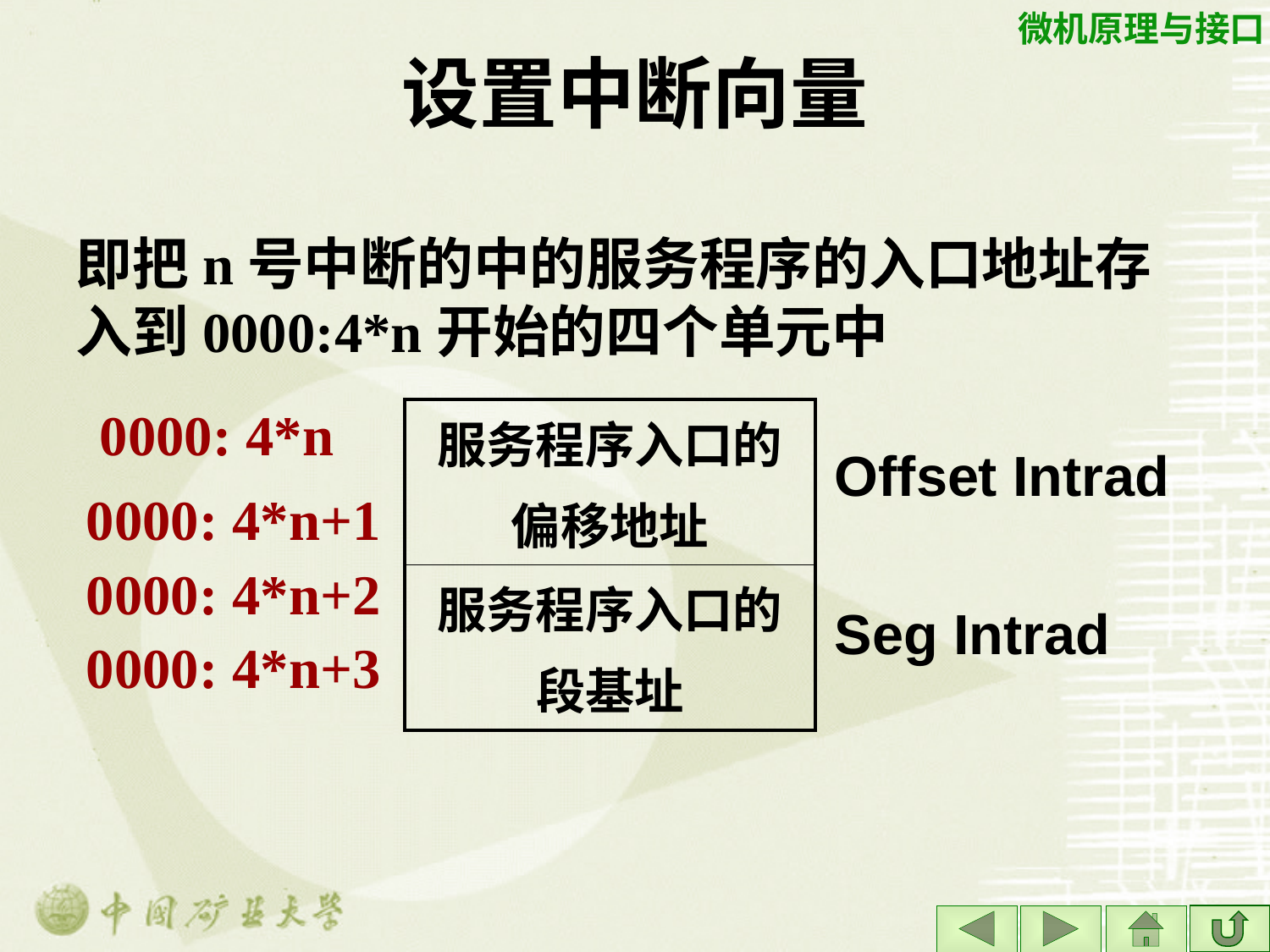

# 设置中断向量
即把n号中断的中的服务程序的入口地址存入到0000:4*n开始的四个单元中
0000: 4*n
0000: 4*n+1
0000: 4*n+2
0000: 4*n+3
| 服务程序入口的 偏移地址 |
| --- |
| 服务程序入口的 段基址 |
Offset Intrad

Seg Intrad